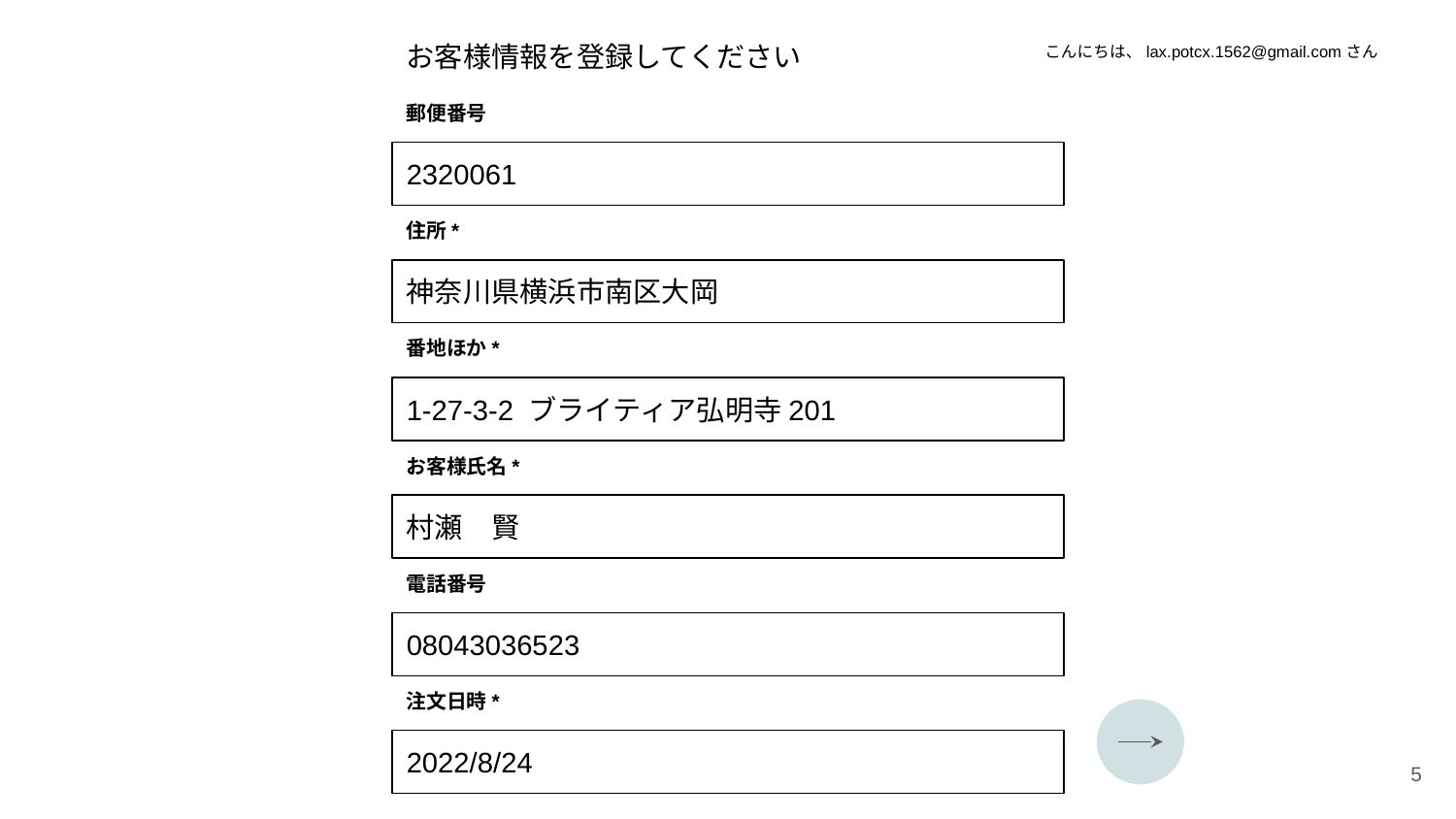

お客様情報を登録してください
こんにちは、lax.potcx.1562@gmail.comさん
郵便番号
2320061
住所*
神奈川県横浜市南区大岡
番地ほか*
1-27-3-2 ブライティア弘明寺201
お客様氏名*
村瀬　賢
電話番号
08043036523
注文日時*

2022/8/24
5